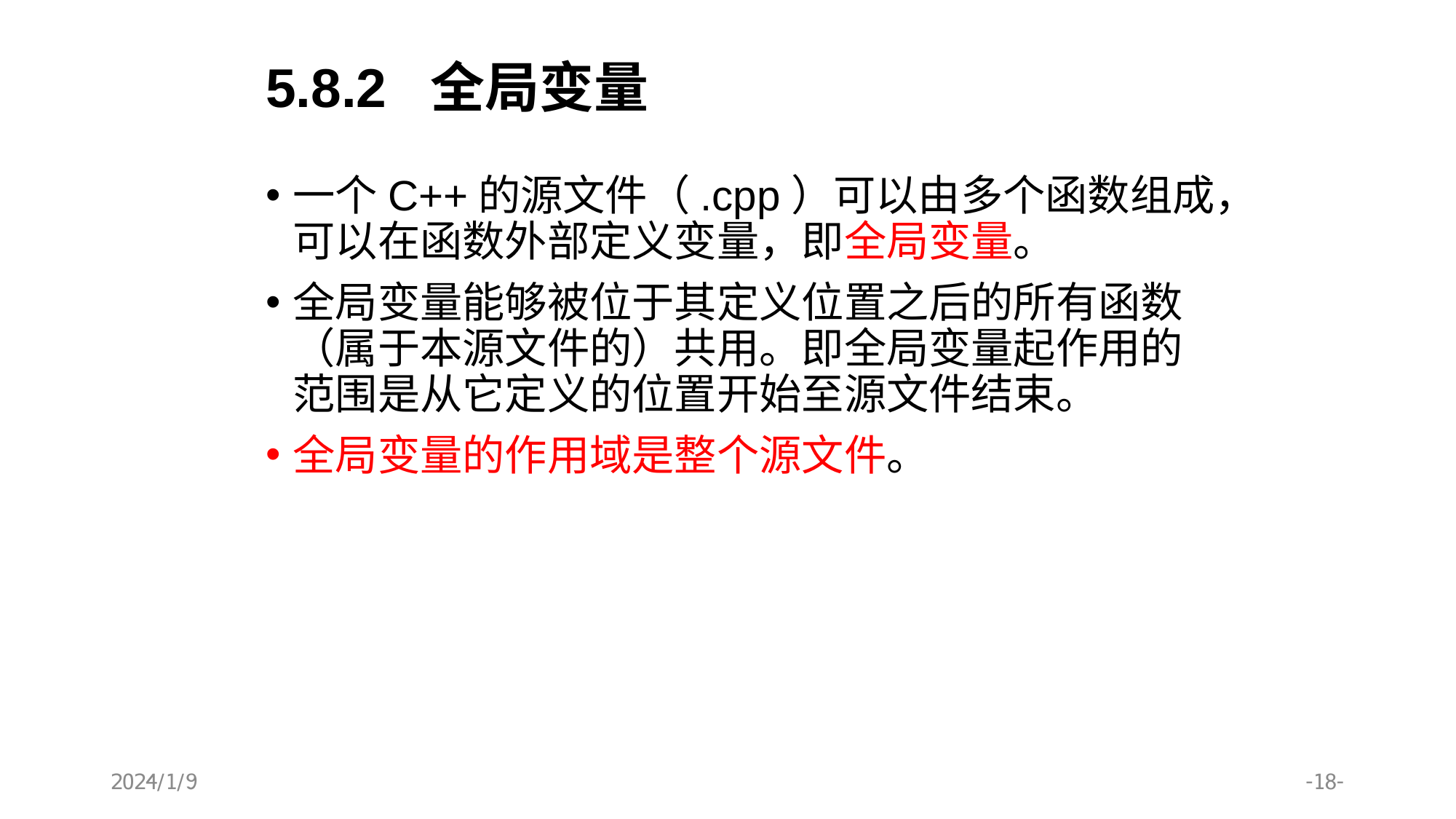

# 5.8.2  全局变量
一个C++的源文件（.cpp）可以由多个函数组成，可以在函数外部定义变量，即全局变量。
全局变量能够被位于其定义位置之后的所有函数（属于本源文件的）共用。即全局变量起作用的范围是从它定义的位置开始至源文件结束。
全局变量的作用域是整个源文件。
2024/1/9
-18-